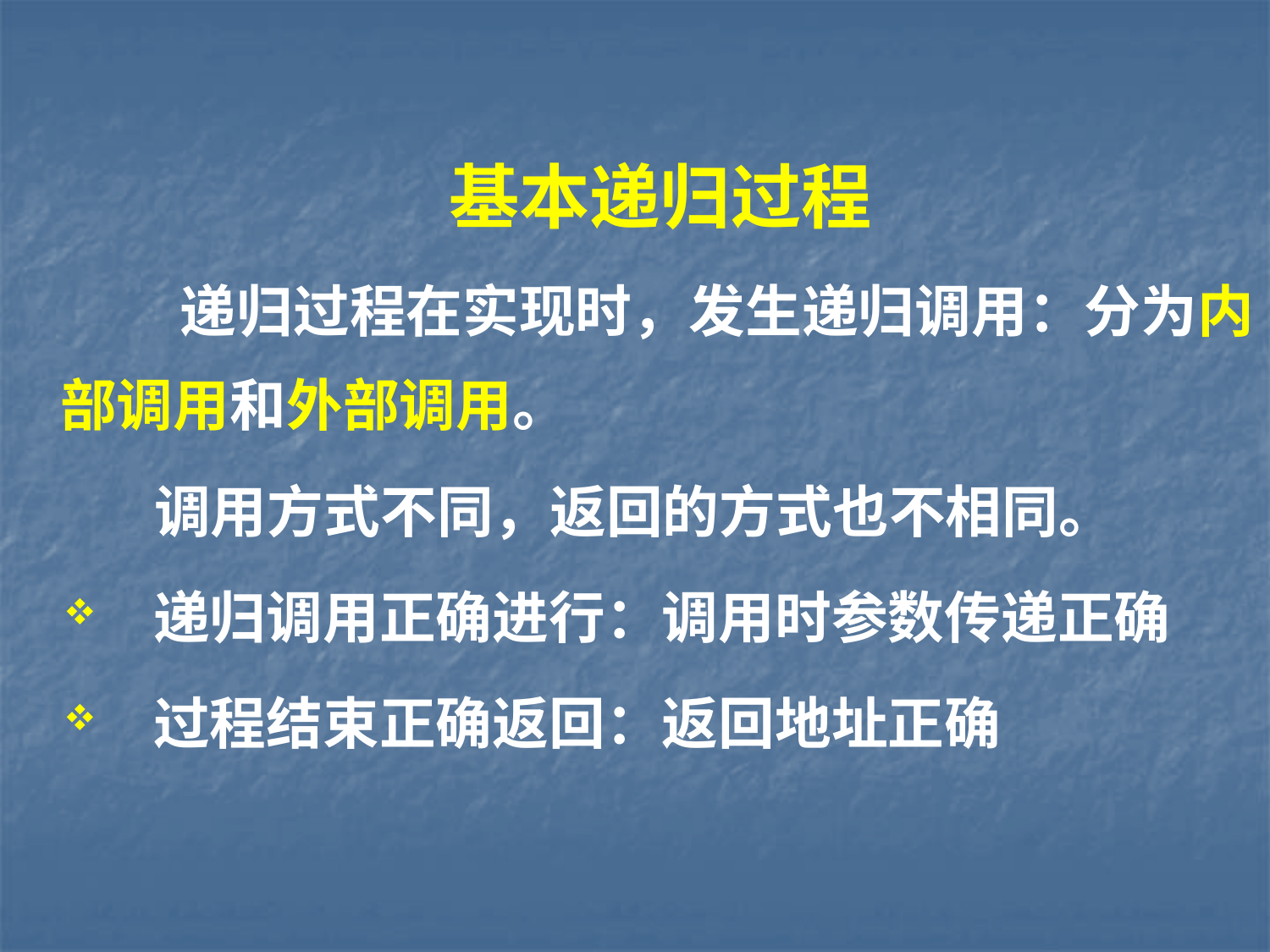

基本递归过程
        递归过程在实现时，发生递归调用：分为内部调用和外部调用。
      调用方式不同，返回的方式也不相同。
　递归调用正确进行：调用时参数传递正确
　过程结束正确返回：返回地址正确